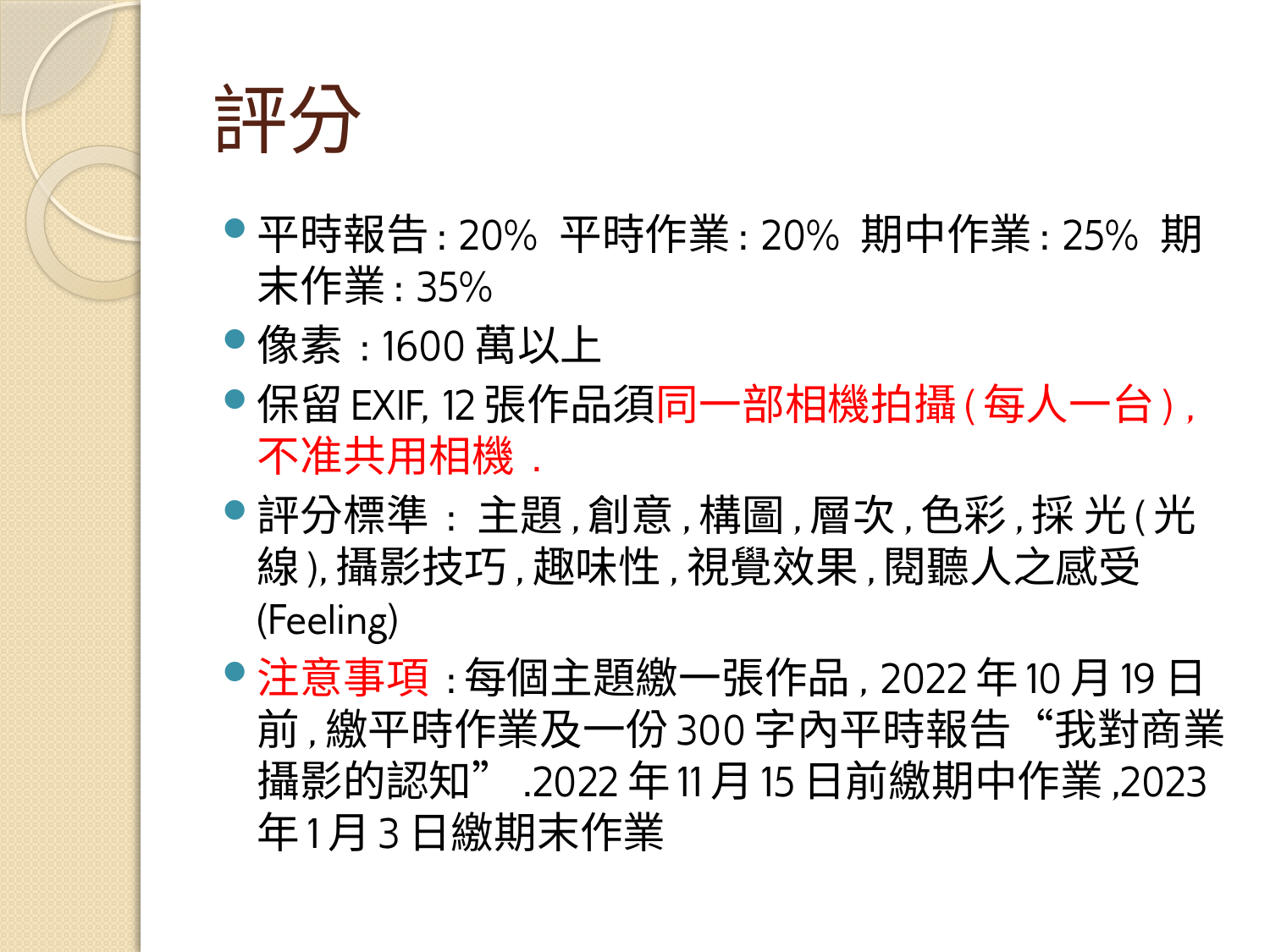

# 評分
平時報告: 20% 平時作業: 20% 期中作業: 25% 期末作業: 35%
像素 : 1600萬以上
保留EXIF, 12張作品須同一部相機拍攝(每人一台) , 不准共用相機 .
評分標準 : 主題,創意,構圖,層次,色彩,採 光(光線),攝影技巧,趣味性,視覺效果,閱聽人之感受(Feeling)
注意事項 :每個主題繳一張作品, 2022年10月19日前,繳平時作業及一份300字內平時報告“我對商業攝影的認知”.2022年11月15日前繳期中作業,2023年1月3日繳期末作業